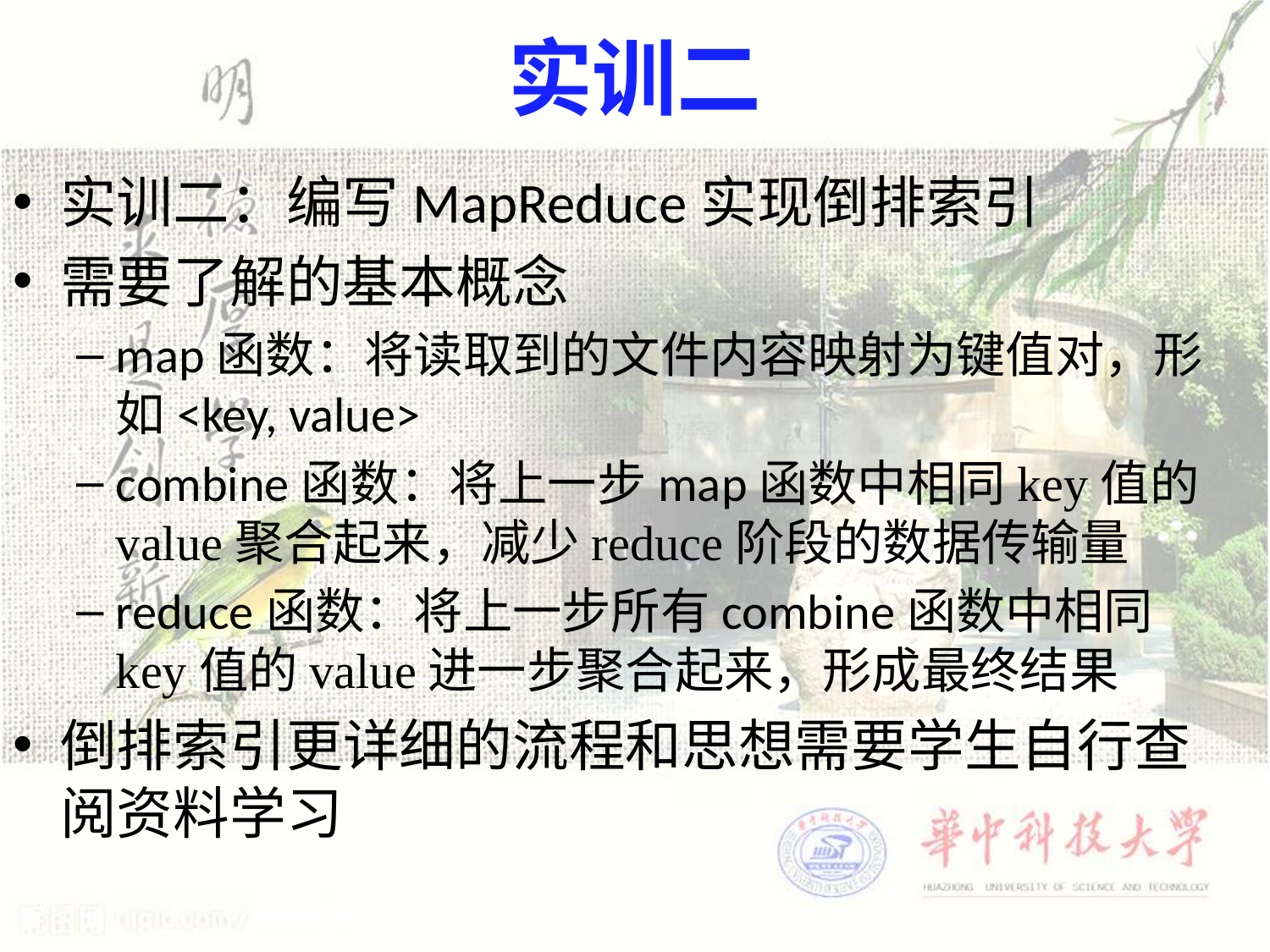

# 实训二
实训二：编写MapReduce实现倒排索引
需要了解的基本概念
map函数：将读取到的文件内容映射为键值对，形如<key, value>
combine函数：将上一步map函数中相同key值的value聚合起来，减少reduce阶段的数据传输量
reduce函数：将上一步所有combine函数中相同key值的value进一步聚合起来，形成最终结果
倒排索引更详细的流程和思想需要学生自行查阅资料学习